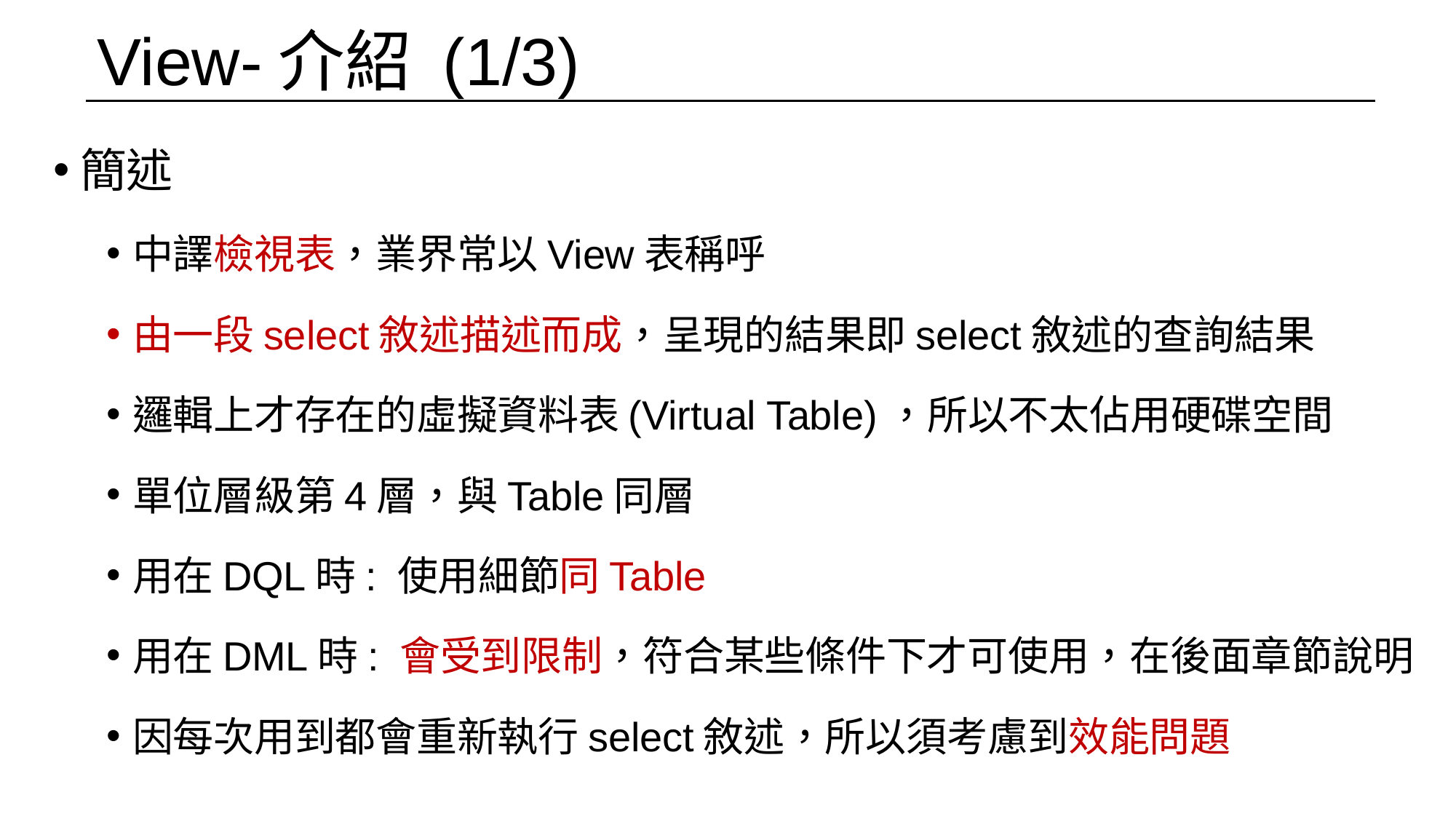

# View-介紹 (1/3)
簡述
中譯檢視表，業界常以View表稱呼
由一段select敘述描述而成，呈現的結果即select敘述的查詢結果
邏輯上才存在的虛擬資料表(Virtual Table)，所以不太佔用硬碟空間
單位層級第4層，與Table同層
用在DQL時: 使用細節同Table
用在DML時: 會受到限制，符合某些條件下才可使用，在後面章節說明
因每次用到都會重新執行select敘述，所以須考慮到效能問題